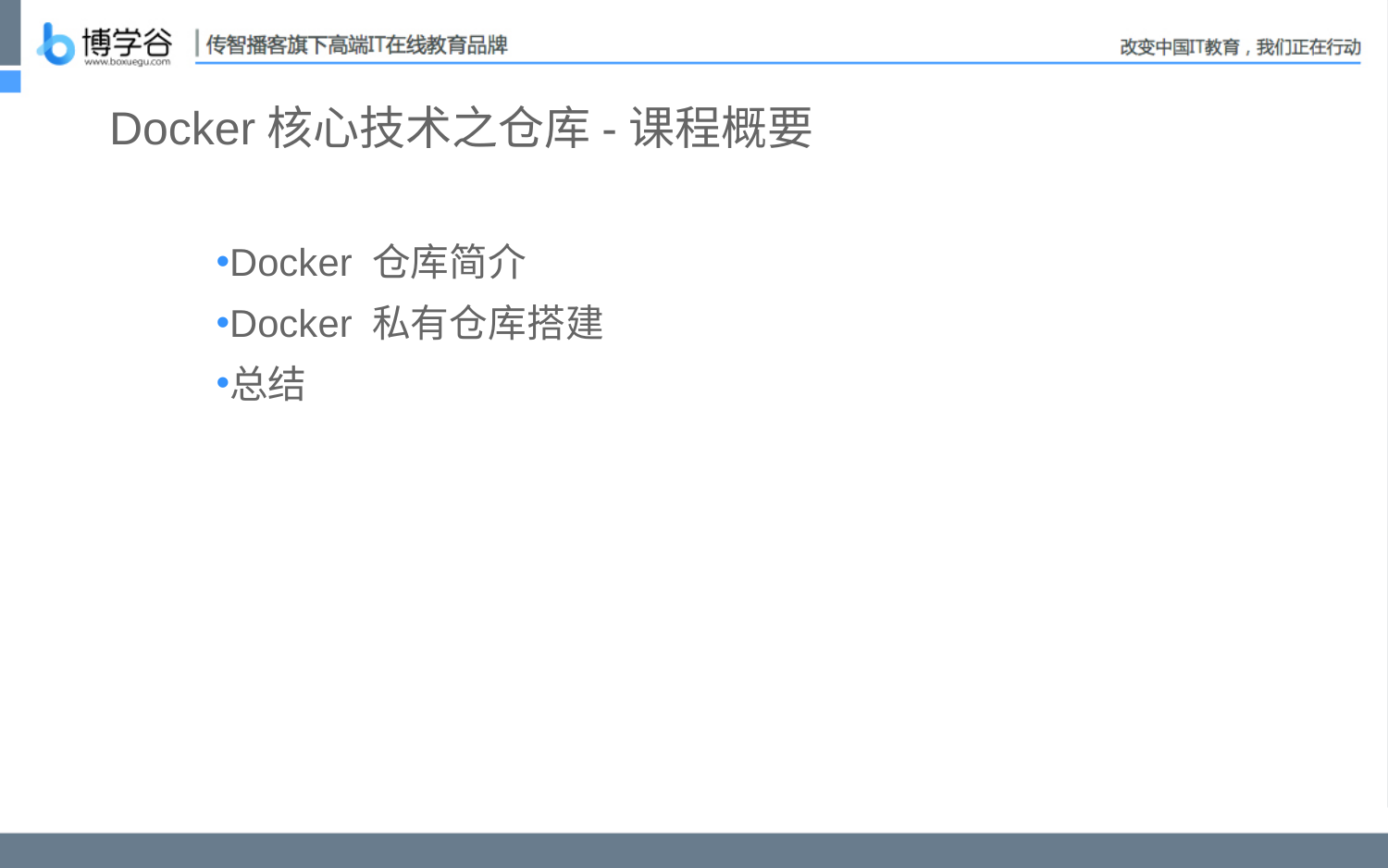

# Docker核心技术之仓库-课程概要
Docker 仓库简介
Docker 私有仓库搭建
总结